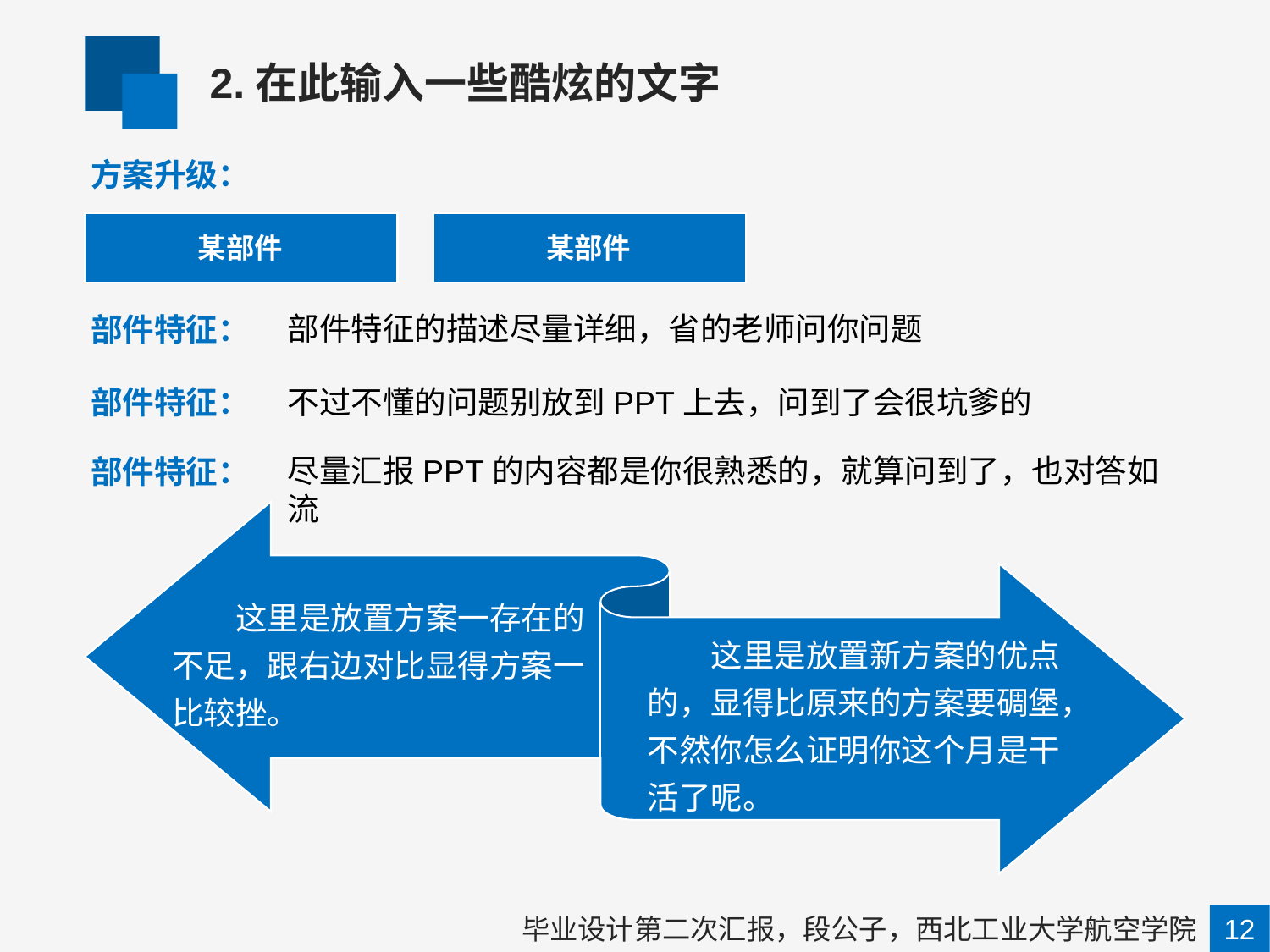

2.在此输入一些酷炫的文字
方案升级：

某部件

某部件
部件特征：
部件特征的描述尽量详细，省的老师问你问题
部件特征：
不过不懂的问题别放到PPT上去，问到了会很坑爹的
部件特征：
尽量汇报PPT的内容都是你很熟悉的，就算问到了，也对答如流

这里是放置方案一存在的不足，跟右边对比显得方案一比较挫。
这里是放置新方案的优点的，显得比原来的方案要碉堡，不然你怎么证明你这个月是干活了呢。
毕业设计第二次汇报，段公子，西北工业大学航空学院
12